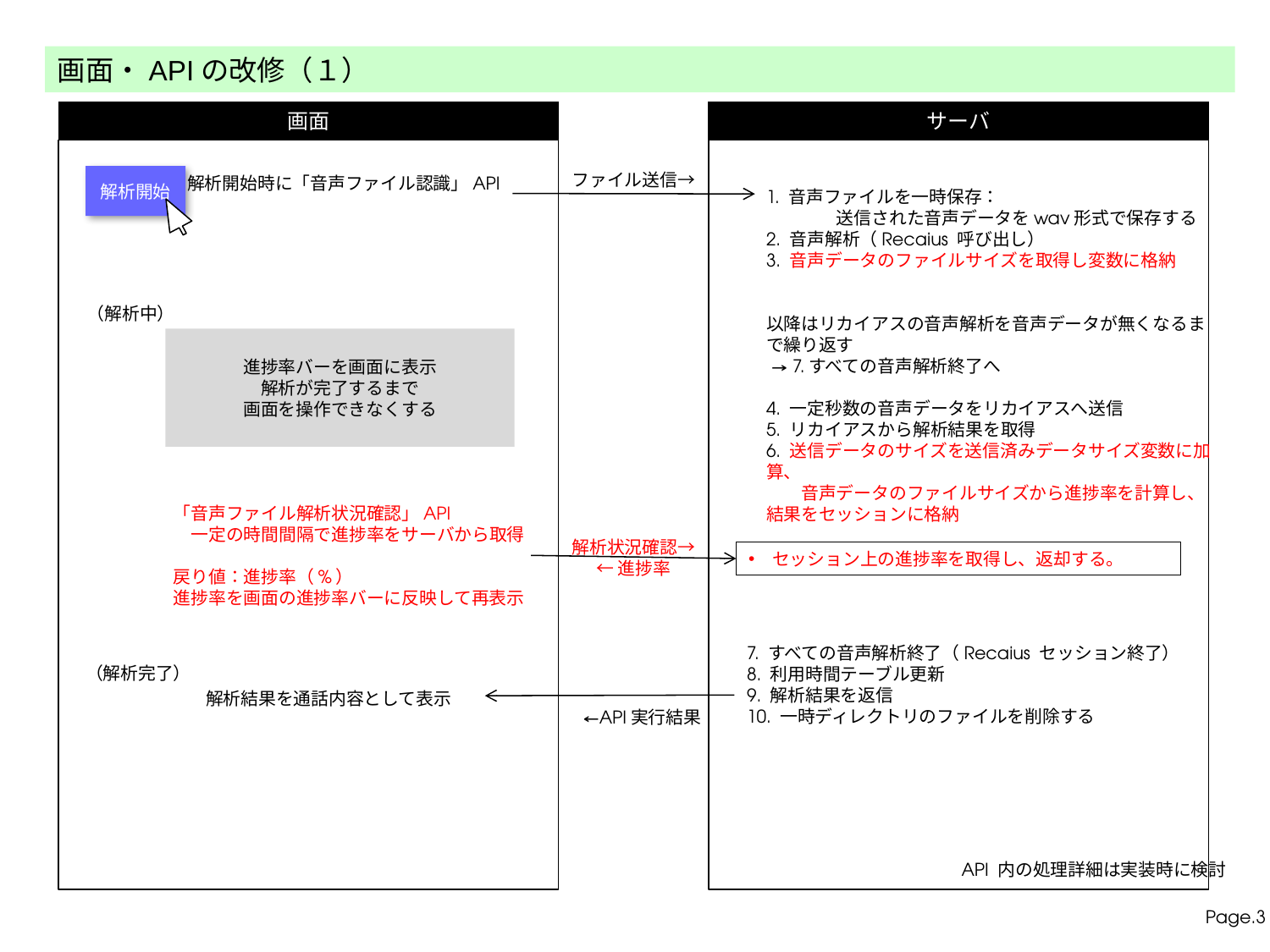

画面・APIの改修（１）
画面
サーバ

ファイル送信→
解析開始

解析開始時に「音声ファイル認識」API

1. 音声ファイルを一時保存：
　　　　送信された音声データをwav形式で保存する
2. 音声解析（Recaius 呼び出し）
3. 音声データのファイルサイズを取得し変数に格納

以降はリカイアスの音声解析を音声データが無くなるまで繰り返す
 → 7.すべての音声解析終了へ

4. 一定秒数の音声データをリカイアスへ送信
5. リカイアスから解析結果を取得
6. 送信データのサイズを送信済みデータサイズ変数に加算、
　　音声データのファイルサイズから進捗率を計算し、結果をセッションに格納

（解析中）

進捗率バーを画面に表示
解析が完了するまで
画面を操作できなくする

「音声ファイル解析状況確認」API
　一定の時間間隔で進捗率をサーバから取得

戻り値：進捗率（%）
進捗率を画面の進捗率バーに反映して再表示
解析状況確認→
←進捗率
セッション上の進捗率を取得し、返却する。
7. すべての音声解析終了（Recaius セッション終了）
8. 利用時間テーブル更新
9. 解析結果を返信
10. 一時ディレクトリのファイルを削除する

（解析完了）
解析結果を通話内容として表示
←API実行結果
API 内の処理詳細は実装時に検討